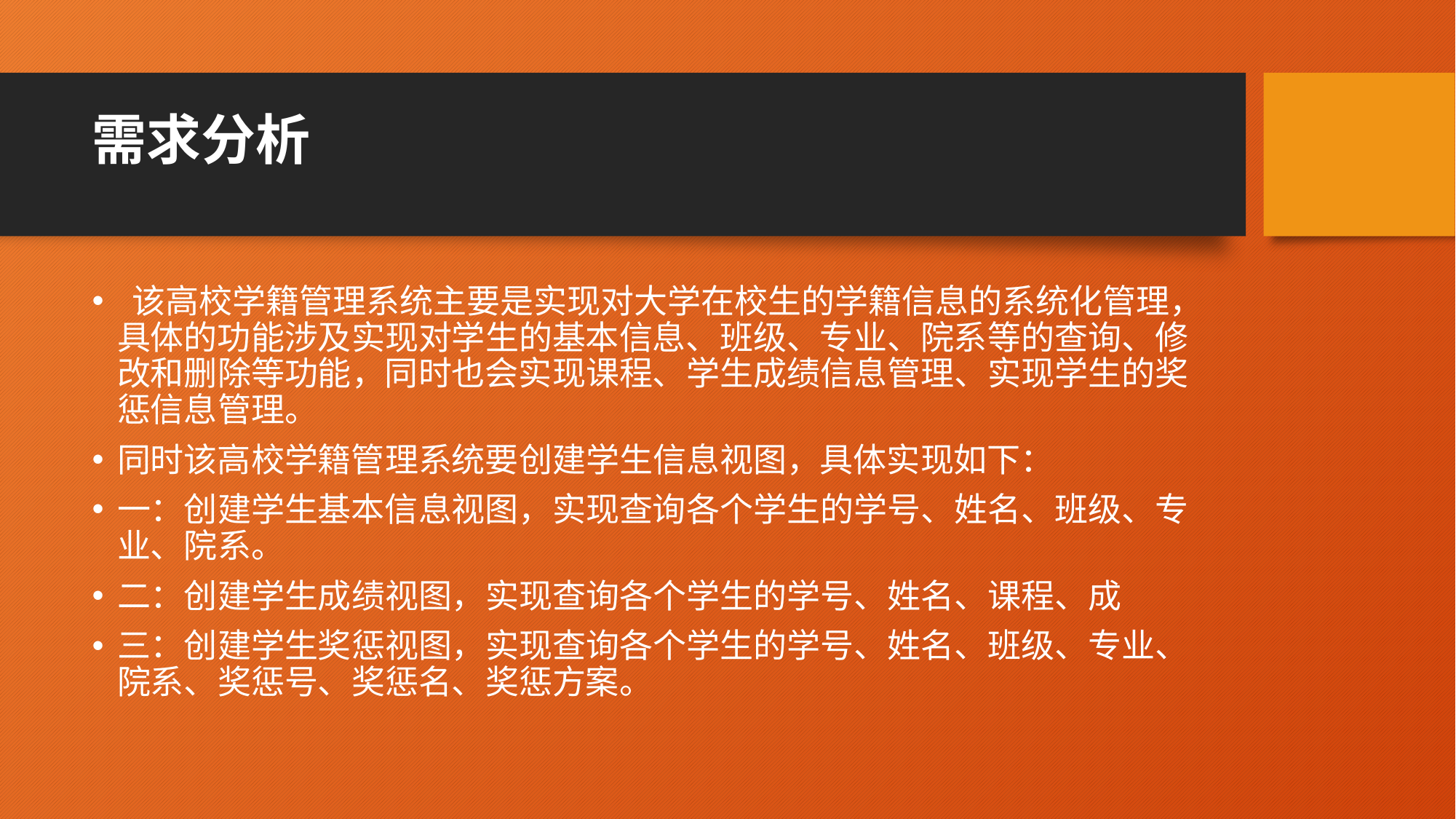

# 需求分析
 该高校学籍管理系统主要是实现对大学在校生的学籍信息的系统化管理，具体的功能涉及实现对学生的基本信息、班级、专业、院系等的查询、修改和删除等功能，同时也会实现课程、学生成绩信息管理、实现学生的奖惩信息管理。
同时该高校学籍管理系统要创建学生信息视图，具体实现如下：
一：创建学生基本信息视图，实现查询各个学生的学号、姓名、班级、专业、院系。
二：创建学生成绩视图，实现查询各个学生的学号、姓名、课程、成
三：创建学生奖惩视图，实现查询各个学生的学号、姓名、班级、专业、院系、奖惩号、奖惩名、奖惩方案。